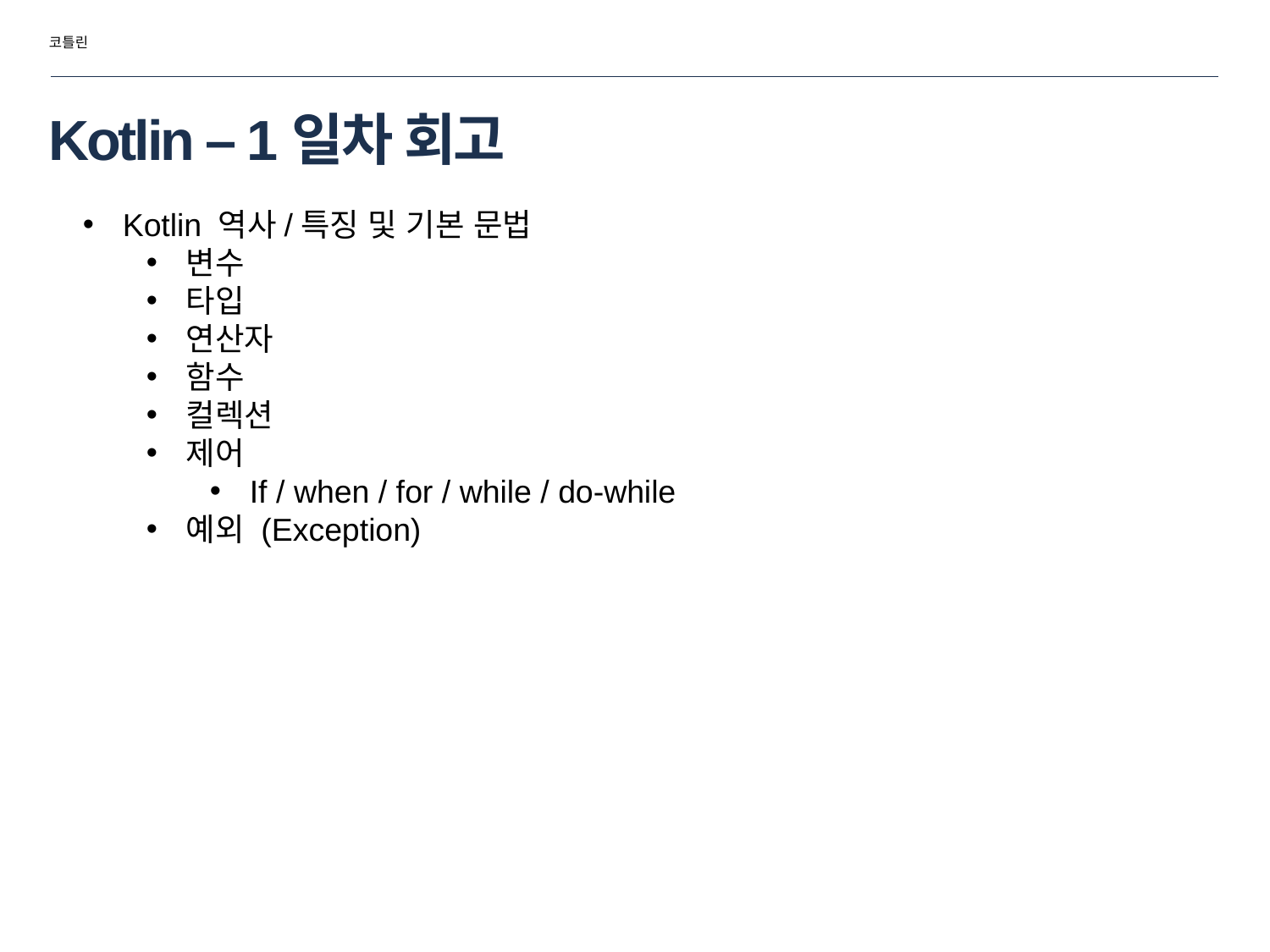

코틀린
# Kotlin – 1일차 회고

Kotlin 역사/특징 및 기본 문법
변수
타입
연산자
함수
컬렉션
제어
If / when / for / while / do-while
예외 (Exception)